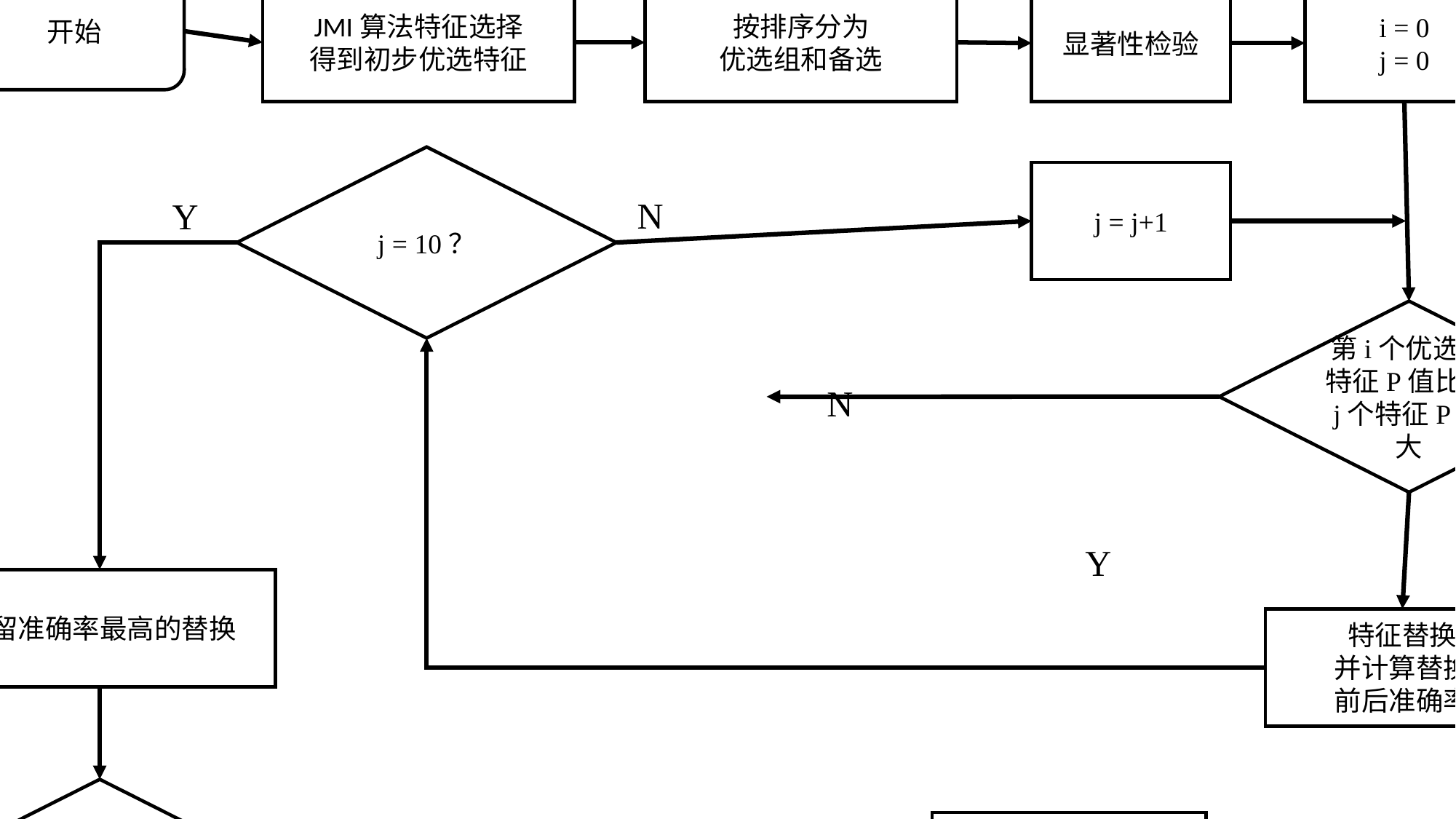

开始
JMI算法特征选择
得到初步优选特征
按排序分为
优选组和备选
i = 0
j = 0
显著性检验
j = 10？
j = j+1
N
Y
第i个优选组特征P值比第j个特征P值大
N
Y
保留准确率最高的替换
特征替换
并计算替换
前后准确率
i = 10？
i = i+1，j=1
输出最终优选组
结束